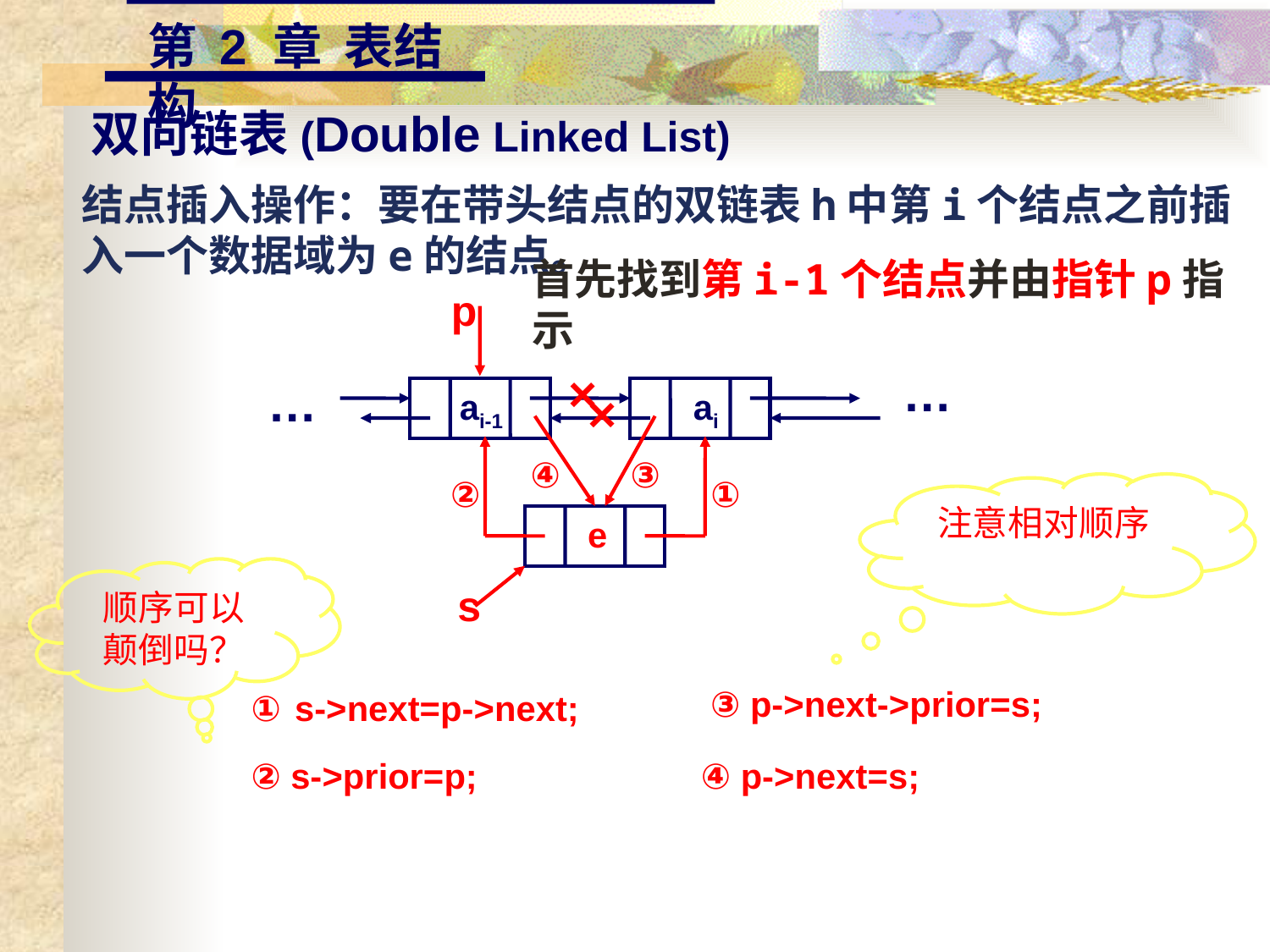

第 2 章  表结构

双向链表(Double Linked List)
结点插入操作：要在带头结点的双链表h中第i个结点之前插入一个数据域为e的结点。
首先找到第i-1个结点并由指针p指示
p

…
…

ai-1

ai

×
×

④
③
②
①
注意相对顺序

e

顺序可以
颠倒吗？

s
① s->next=p->next;
③ p->next->prior=s;
② s->prior=p;
④ p->next=s;
26